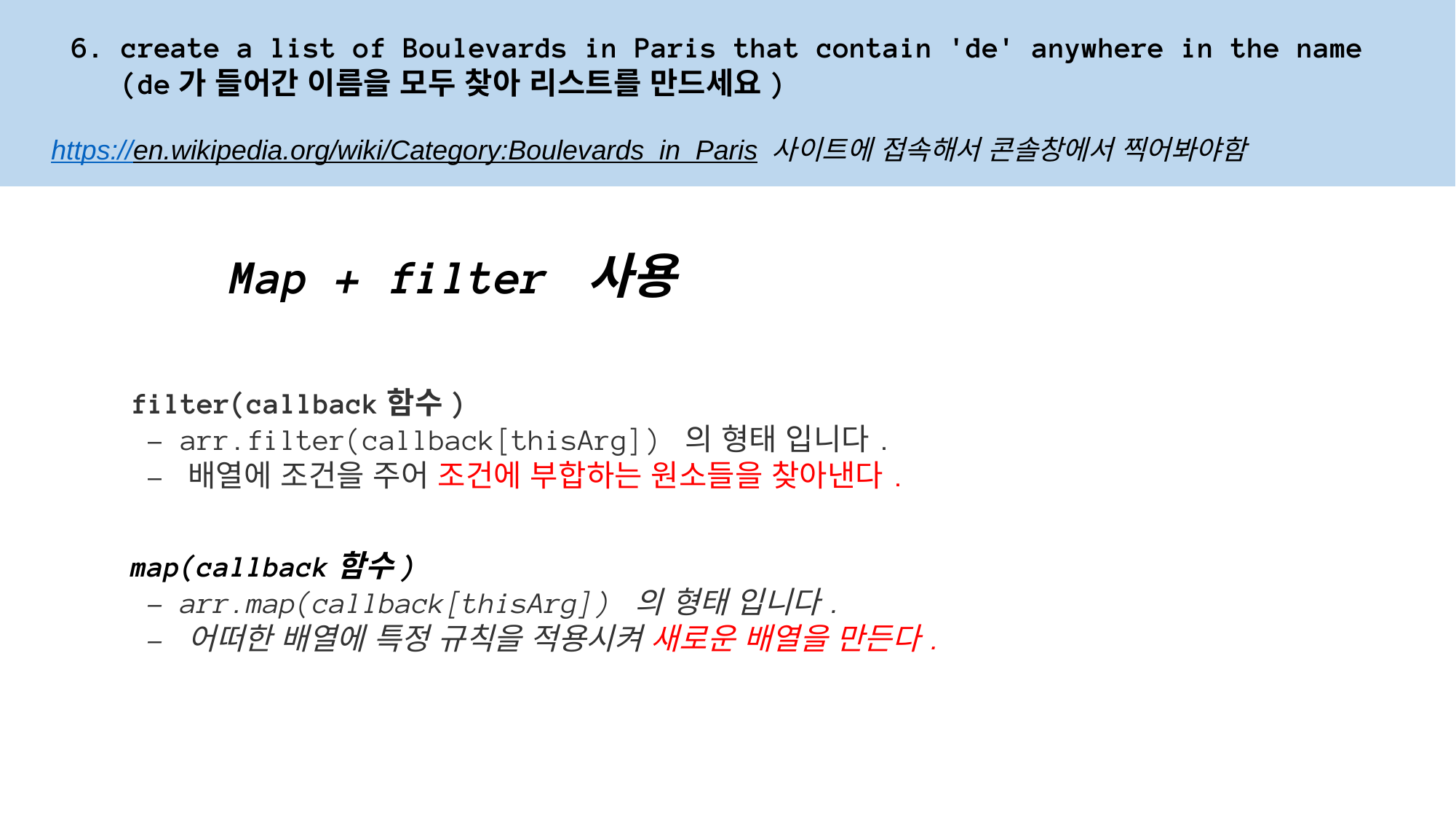

6. create a list of Boulevards in Paris that contain 'de' anywhere in the name
   (de가 들어간 이름을 모두 찾아 리스트를 만드세요)
https://en.wikipedia.org/wiki/Category:Boulevards_in_Paris 사이트에 접속해서 콘솔창에서 찍어봐야함
Map + filter 사용
filter(callback함수)
 - arr.filter(callback[thisArg]) 의 형태 입니다.
 - 배열에 조건을 주어 조건에 부합하는 원소들을 찾아낸다.
map(callback함수)
 - arr.map(callback[thisArg]) 의 형태 입니다.
 - 어떠한 배열에 특정 규칙을 적용시켜 새로운 배열을 만든다.